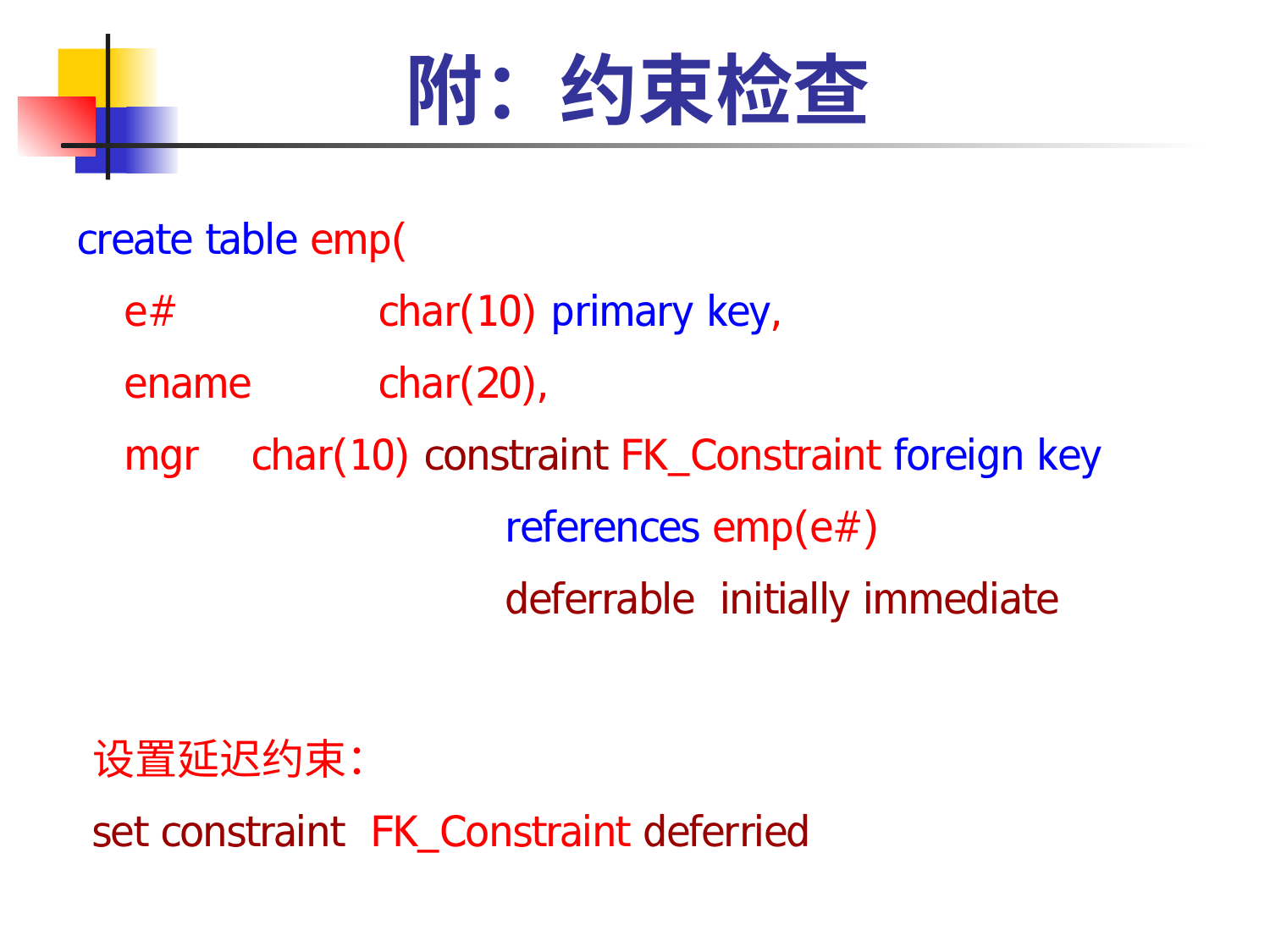

# 附：约束检查
create table emp(
	e# 		char(10) primary key,
	ename 	char(20),
	mgr 	char(10) constraint FK_Constraint foreign key
				references emp(e#)
				deferrable  initially immediate
设置延迟约束：
set constraint  FK_Constraint deferried